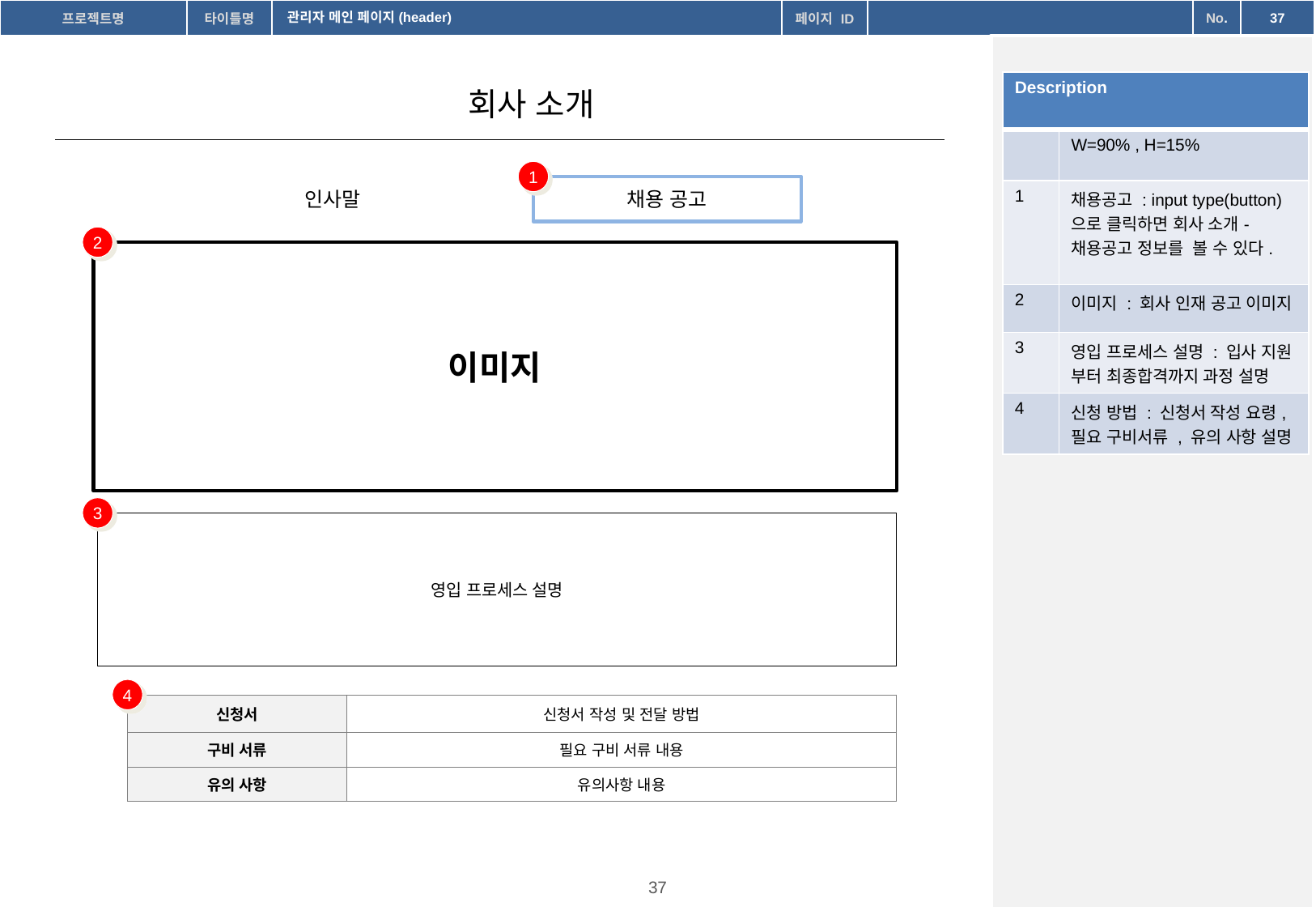

관리자 메인 페이지(header)

| Description |  |
| --- | --- |
|  | W=90% , H=15% |
| 1 | 채용공고 : input type(button)으로 클릭하면 회사 소개- 채용공고 정보를 볼 수 있다. |
| 2 | 이미지 : 회사 인재 공고 이미지 |
| 3 | 영입 프로세스 설명 : 입사 지원 부터 최종합격까지 과정 설명 |
| 4 | 신청 방법 : 신청서 작성 요령,필요 구비서류 , 유의 사항 설명 |
 회사 소개
1
인사말
채용 공고
2
이미지
3
영입 프로세스 설명
4
| 신청서 | 신청서 작성 및 전달 방법 |
| --- | --- |
| 구비 서류 | 필요 구비 서류 내용 |
| 유의 사항 | 유의사항 내용 |